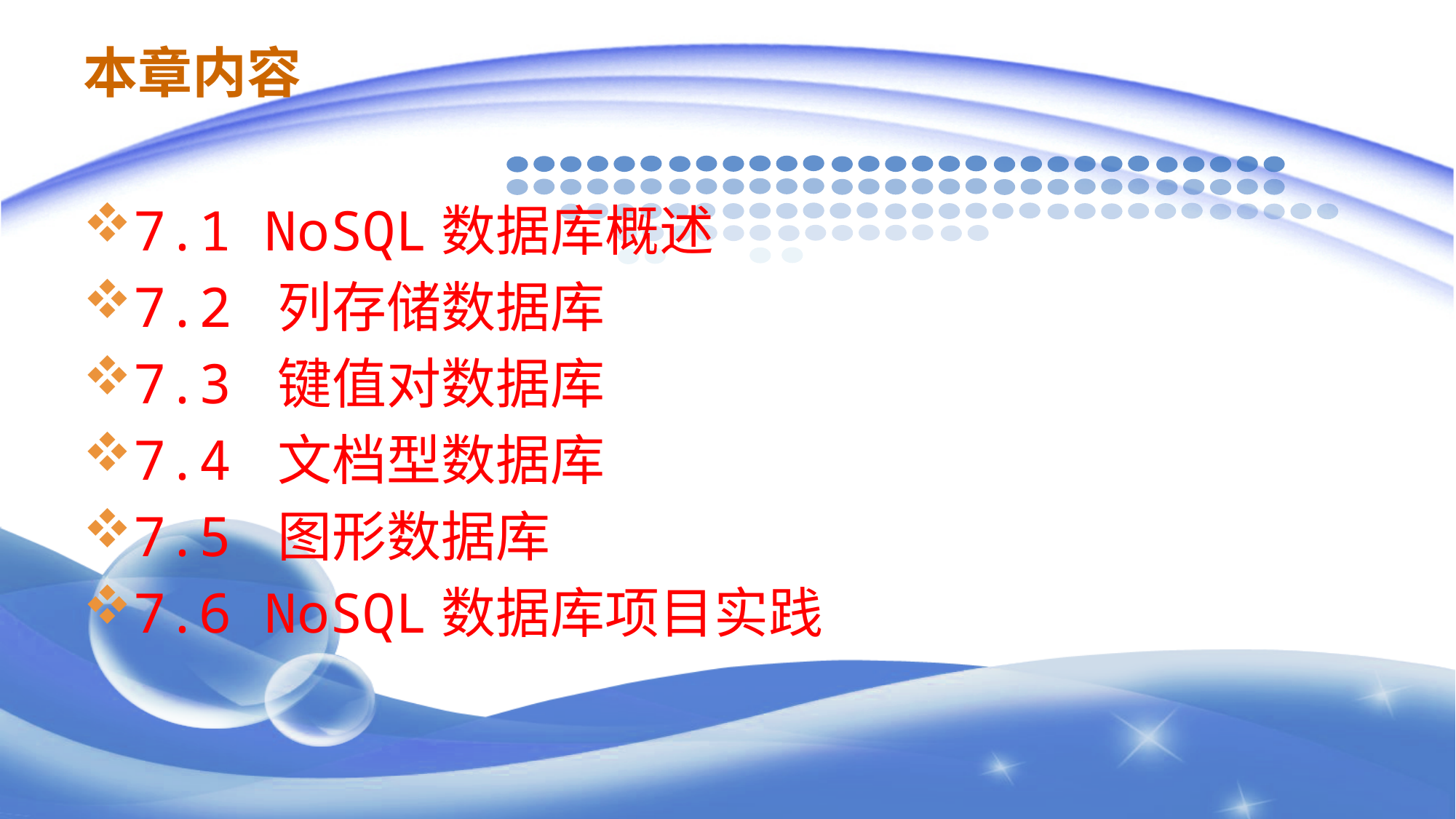

# 本章内容
7.1 NoSQL数据库概述
7.2 列存储数据库
7.3 键值对数据库
7.4 文档型数据库
7.5 图形数据库
7.6 NoSQL数据库项目实践